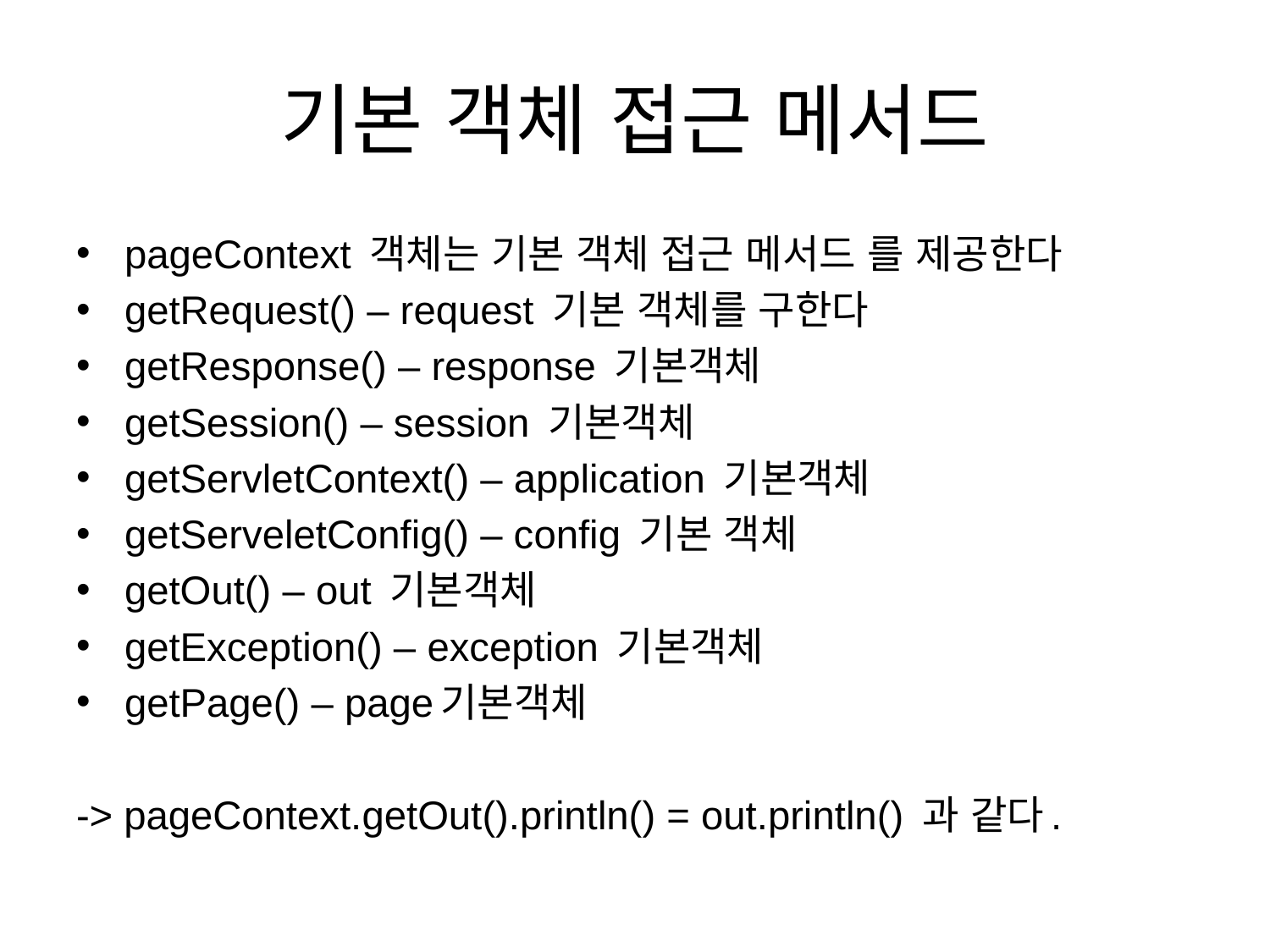

# 기본 객체 접근 메서드
pageContext 객체는 기본 객체 접근 메서드 를 제공한다
getRequest() – request 기본 객체를 구한다
getResponse() – response 기본객체
getSession() – session 기본객체
getServletContext() – application 기본객체
getServeletConfig() – config 기본 객체
getOut() – out 기본객체
getException() – exception 기본객체
getPage() – page기본객체

-> pageContext.getOut().println() = out.println() 과 같다.